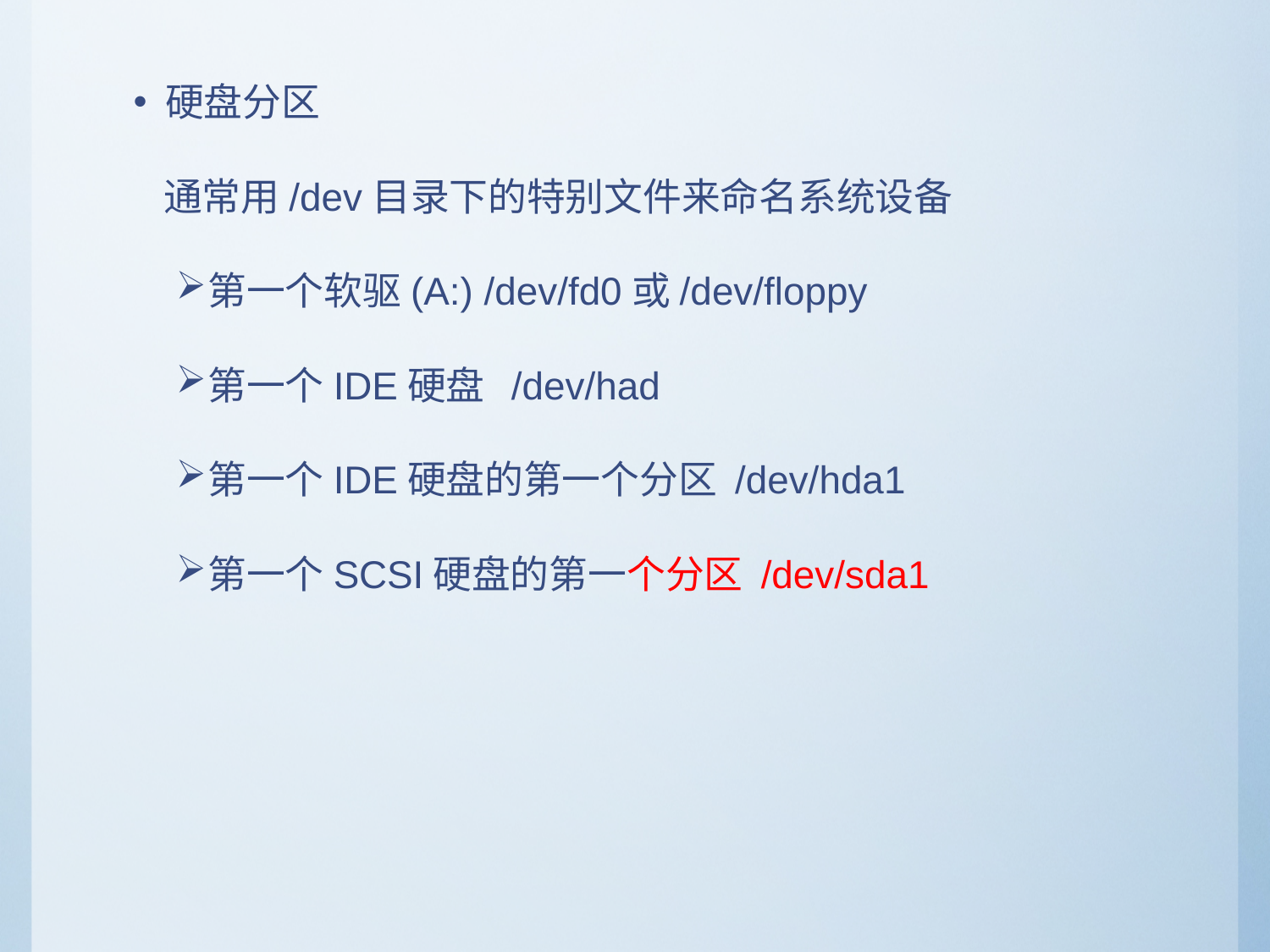

硬盘分区
通常用/dev目录下的特别文件来命名系统设备
第一个软驱(A:) /dev/fd0或/dev/floppy
第一个IDE硬盘  /dev/had
第一个IDE硬盘的第一个分区 /dev/hda1
第一个SCSI硬盘的第一个分区 /dev/sda1